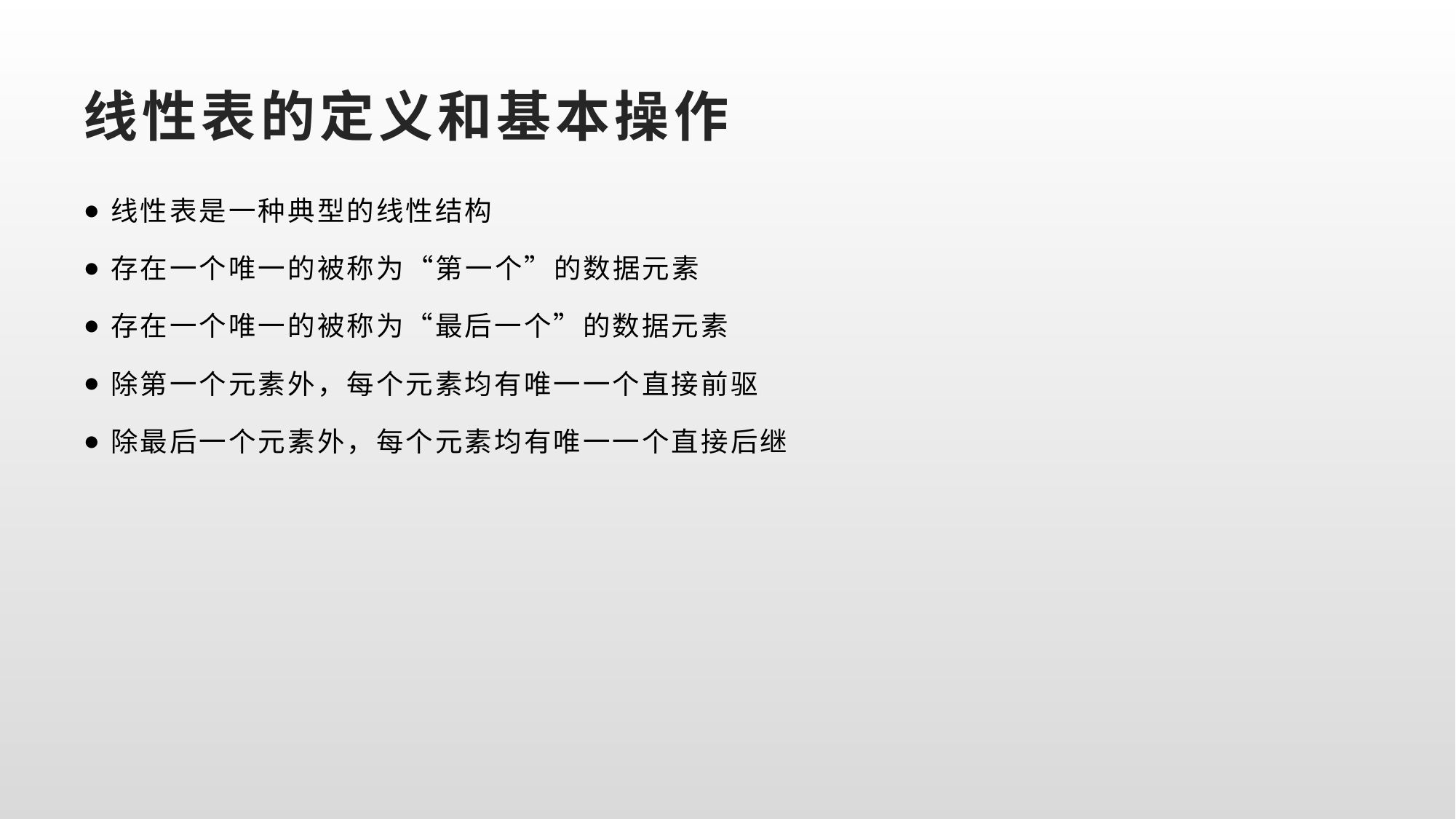

# 线性表的定义和基本操作
线性表是一种典型的线性结构
存在一个唯一的被称为“第一个”的数据元素
存在一个唯一的被称为“最后一个”的数据元素
除第一个元素外，每个元素均有唯一一个直接前驱
除最后一个元素外，每个元素均有唯一一个直接后继